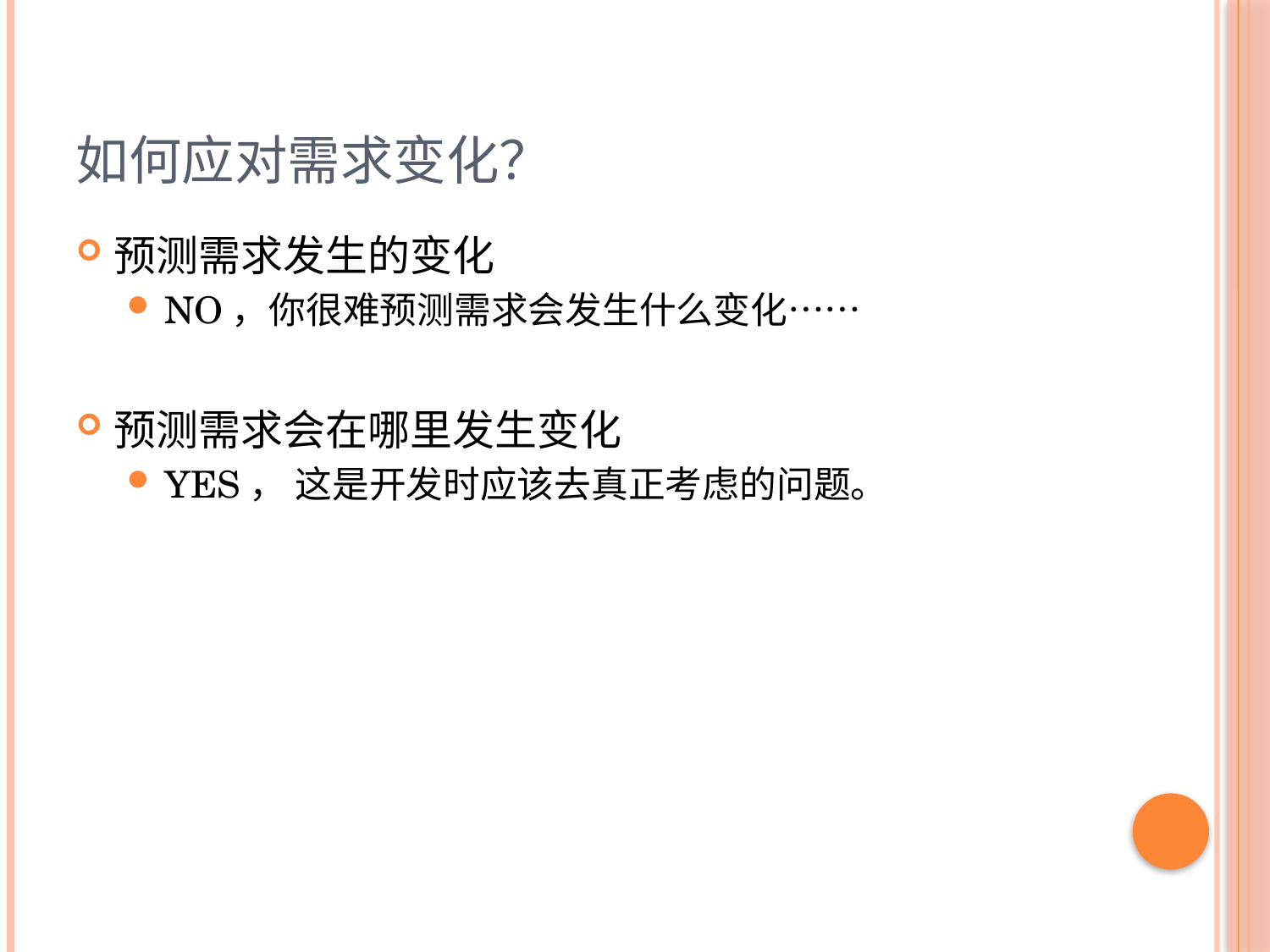

# 如何应对需求变化？
预测需求发生的变化
NO，你很难预测需求会发生什么变化……

预测需求会在哪里发生变化
YES， 这是开发时应该去真正考虑的问题。